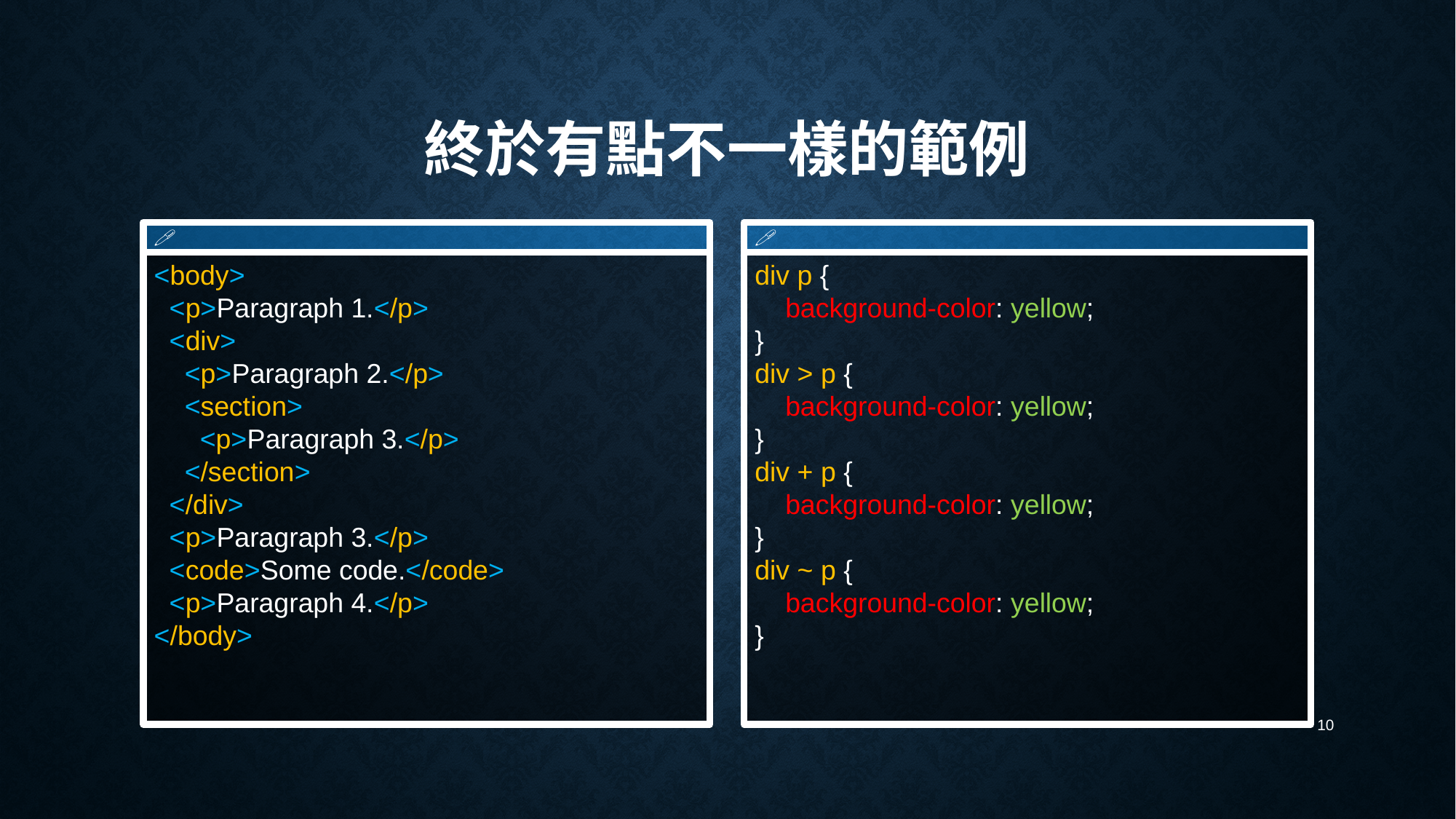

# 終於有點不一樣的範例
🖊
<body>
  <p>Paragraph 1.</p>
  <div>
    <p>Paragraph 2.</p>
    <section>
      <p>Paragraph 3.</p>
    </section>
  </div>
  <p>Paragraph 3.</p>
  <code>Some code.</code>
  <p>Paragraph 4.</p>
</body>
🖊
div p {
    background-color: yellow;
}
div > p {
    background-color: yellow;
}
div + p {
    background-color: yellow;
}
div ~ p {
    background-color: yellow;
}
10